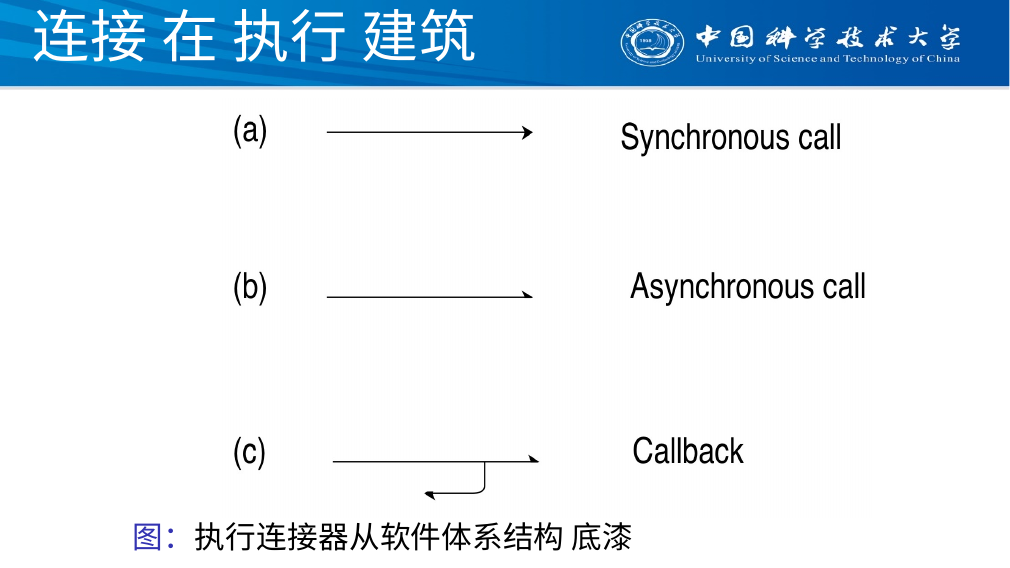

# 连接 在 执行 建筑

图：执行连接器从软件体系结构 底漆